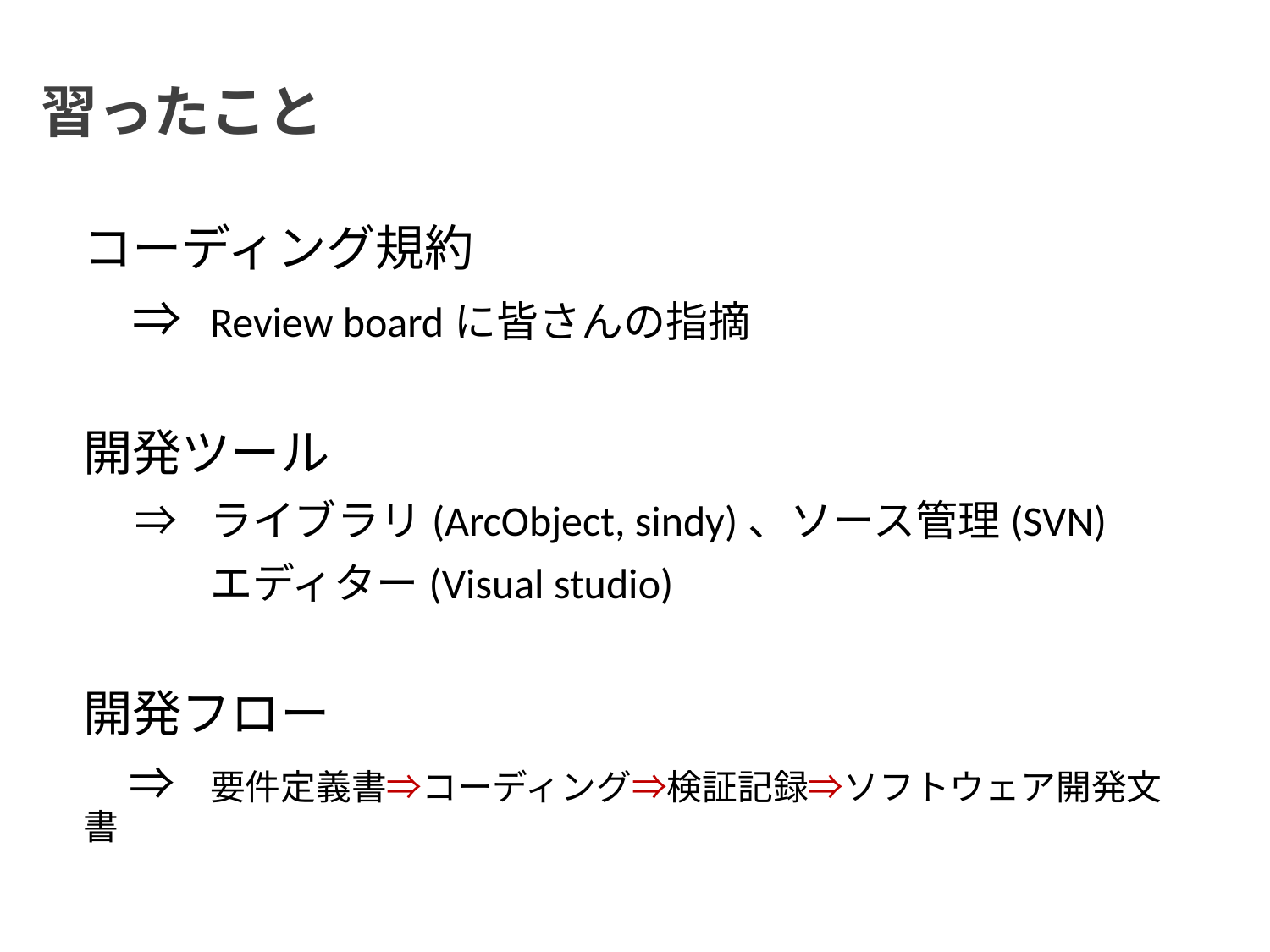

習ったこと
コーディング規約
　⇒	Review boardに皆さんの指摘

開発ツール
　 ⇒	ライブラリ(ArcObject, sindy)、ソース管理(SVN)
　　　エディター(Visual studio)

開発フロー
　 ⇒ 	要件定義書⇒コーディング⇒検証記録⇒ソフトウェア開発文書